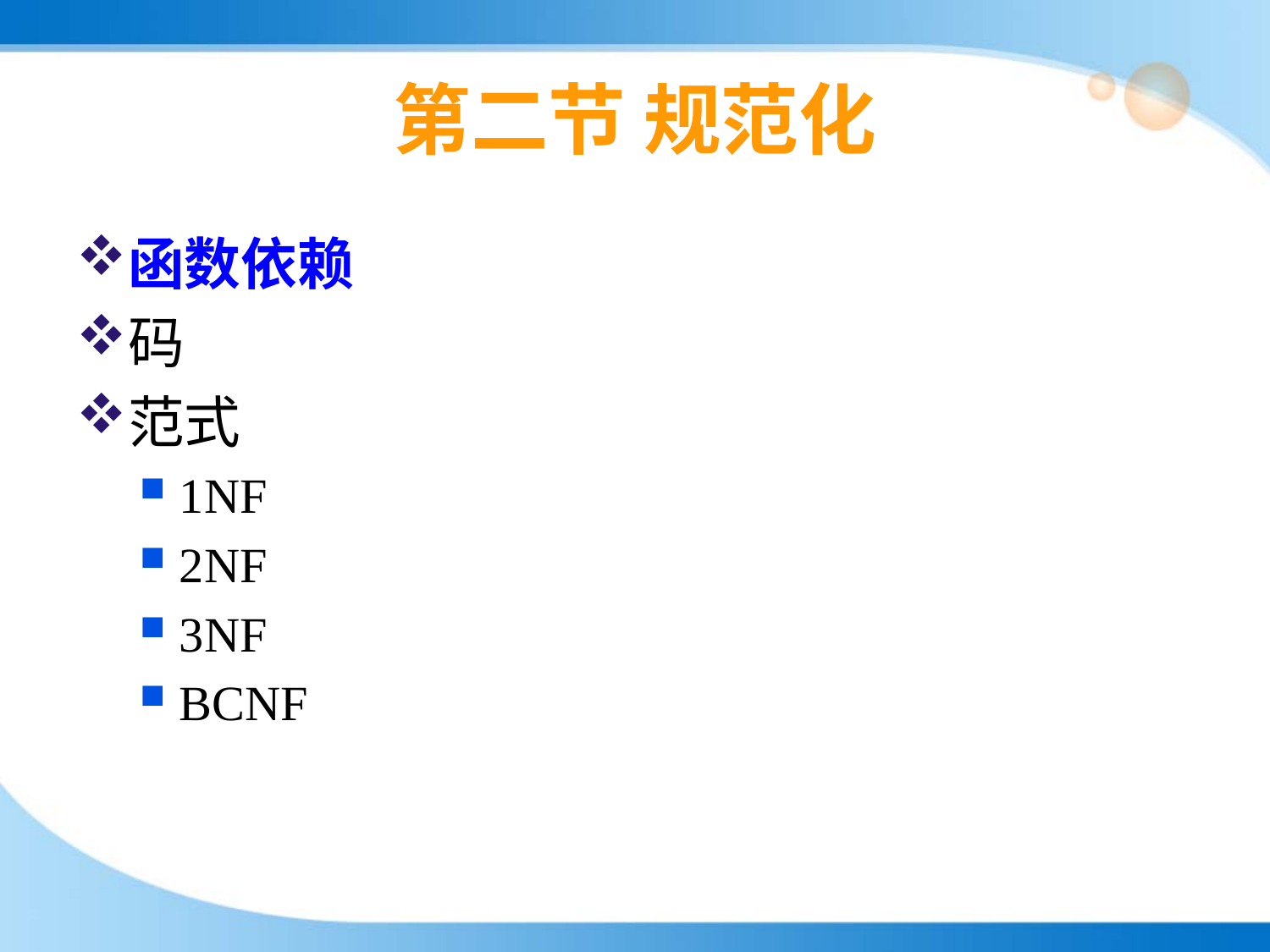

# 第二节 规范化
函数依赖
码
范式
1NF
2NF
3NF
BCNF